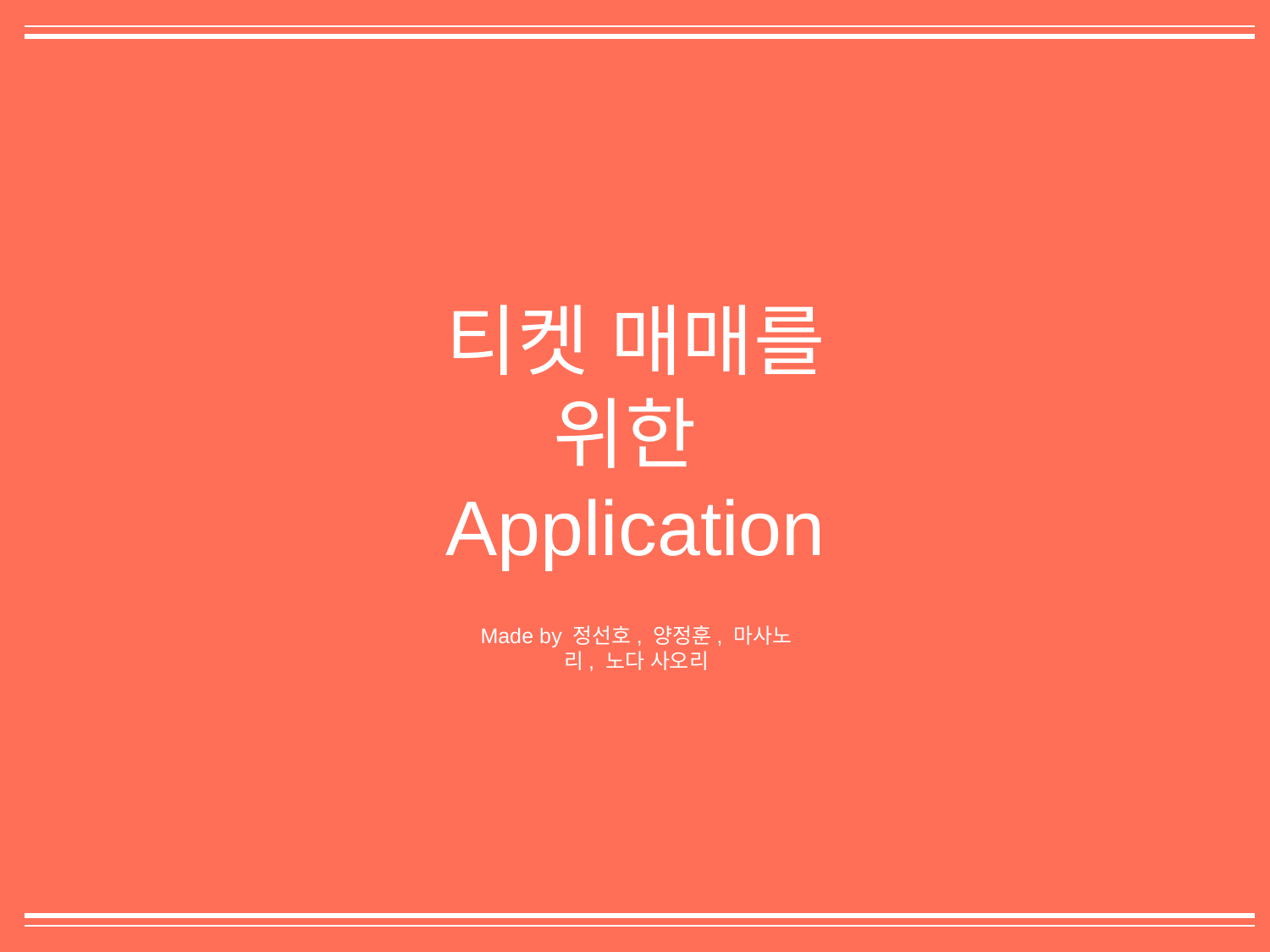

티켓 매매를 위한
Application
Made by 정선호, 양정훈, 마사노리, 노다 사오리